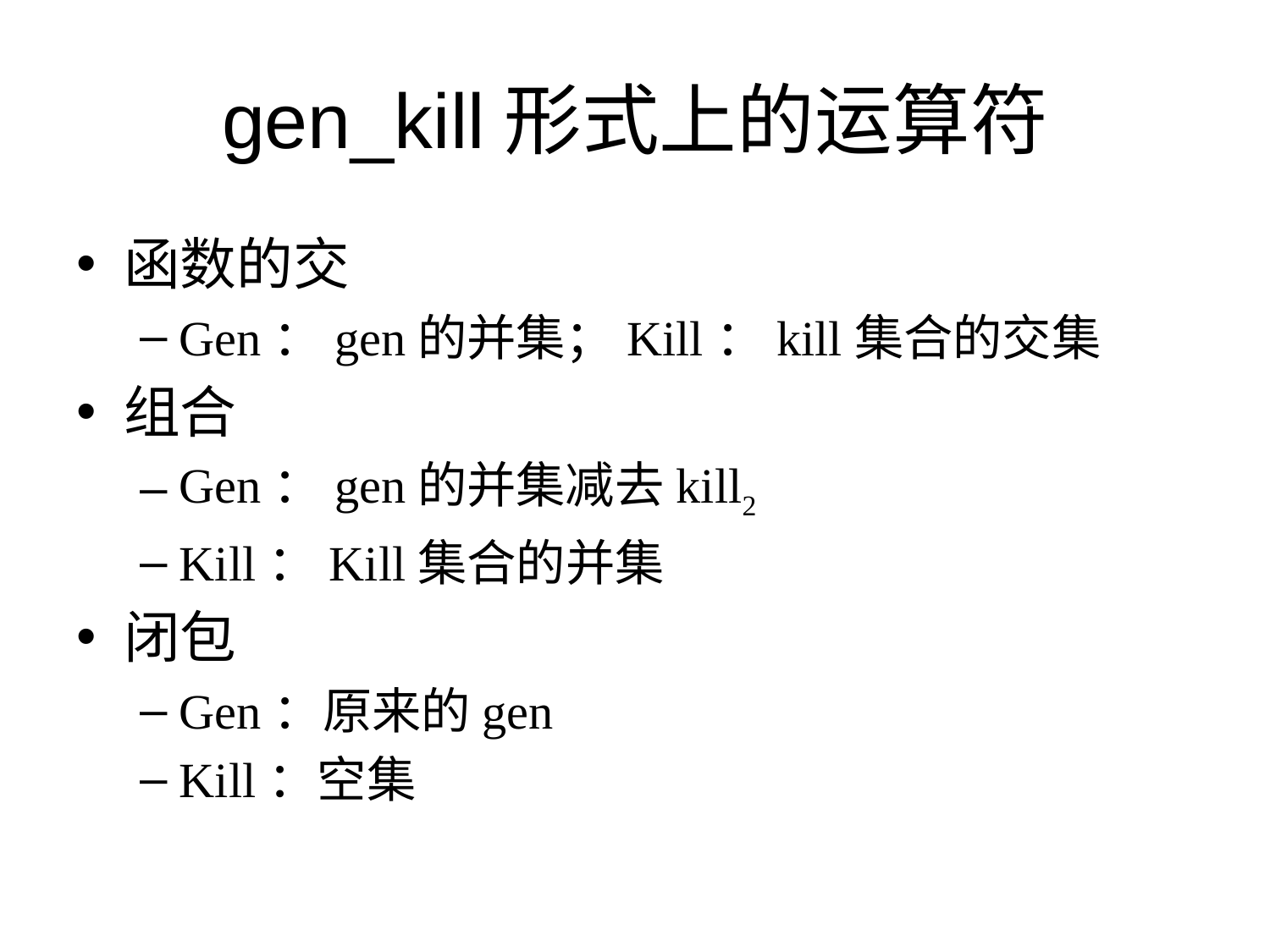

# gen_kill形式上的运算符
函数的交
Gen：gen的并集；Kill：kill集合的交集
组合
Gen：gen的并集减去kill2
Kill：Kill集合的并集
闭包
Gen：原来的gen
Kill：空集